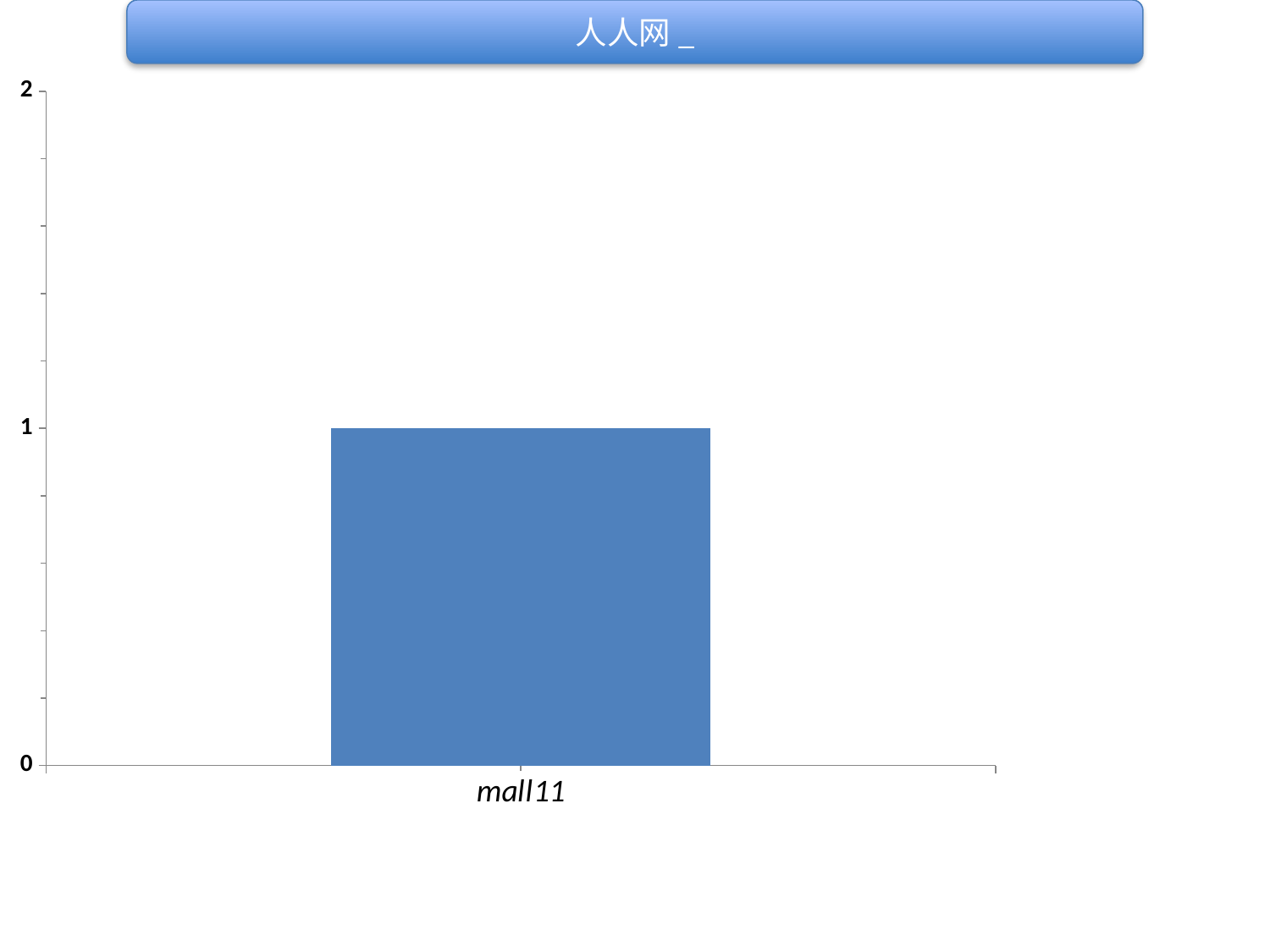

人人网_

### Chart

| Category | uv |
|---|---|
| mall11 | 1.0 |